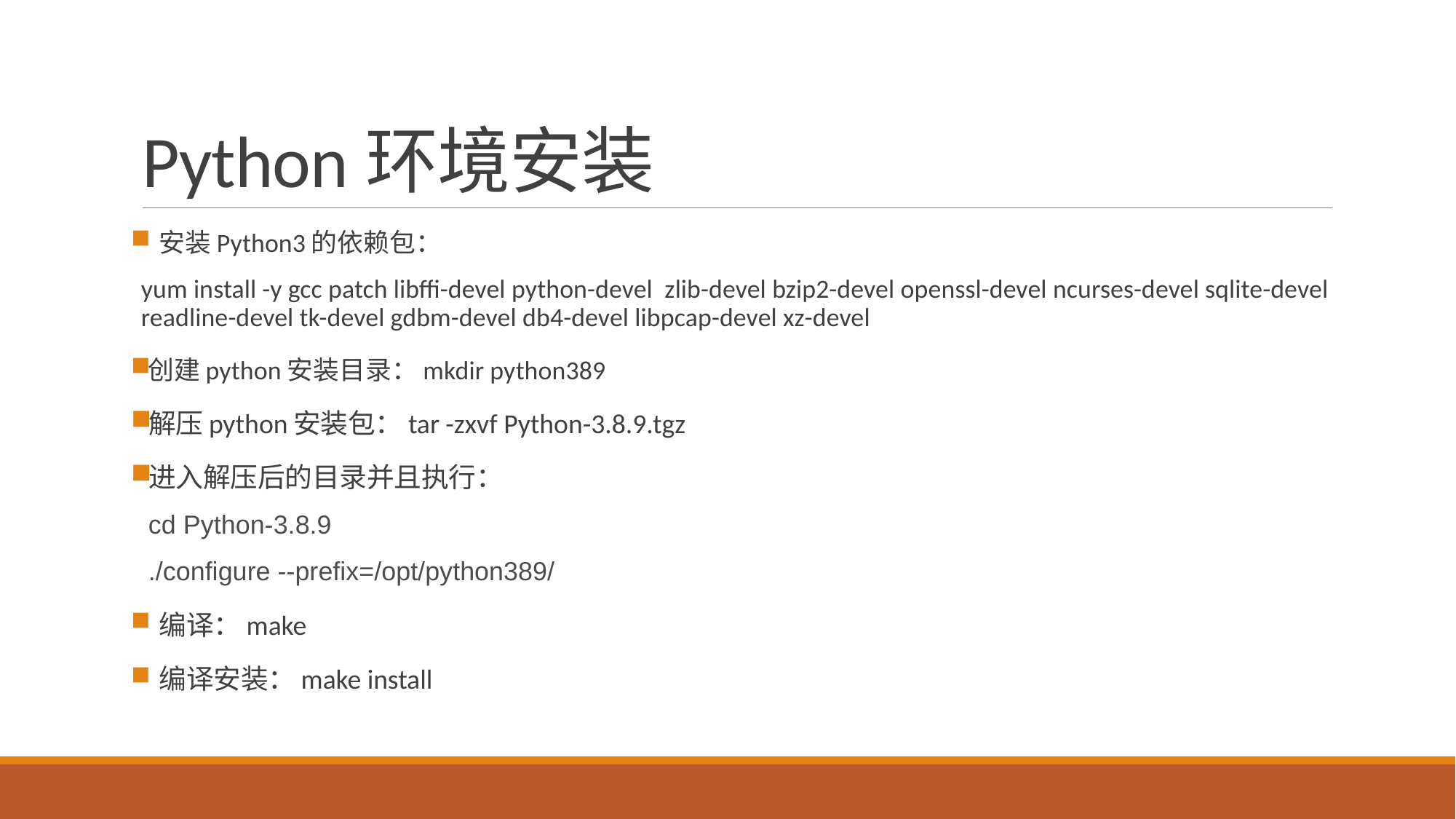

# Python环境安装
 安装Python3的依赖包：
yum install -y gcc patch libffi-devel python-devel  zlib-devel bzip2-devel openssl-devel ncurses-devel sqlite-devel readline-devel tk-devel gdbm-devel db4-devel libpcap-devel xz-devel
创建python安装目录：mkdir python389
解压python安装包：tar -zxvf Python-3.8.9.tgz
进入解压后的目录并且执行：
 cd Python-3.8.9
 ./configure --prefix=/opt/python389/
 编译：make
 编译安装：make install